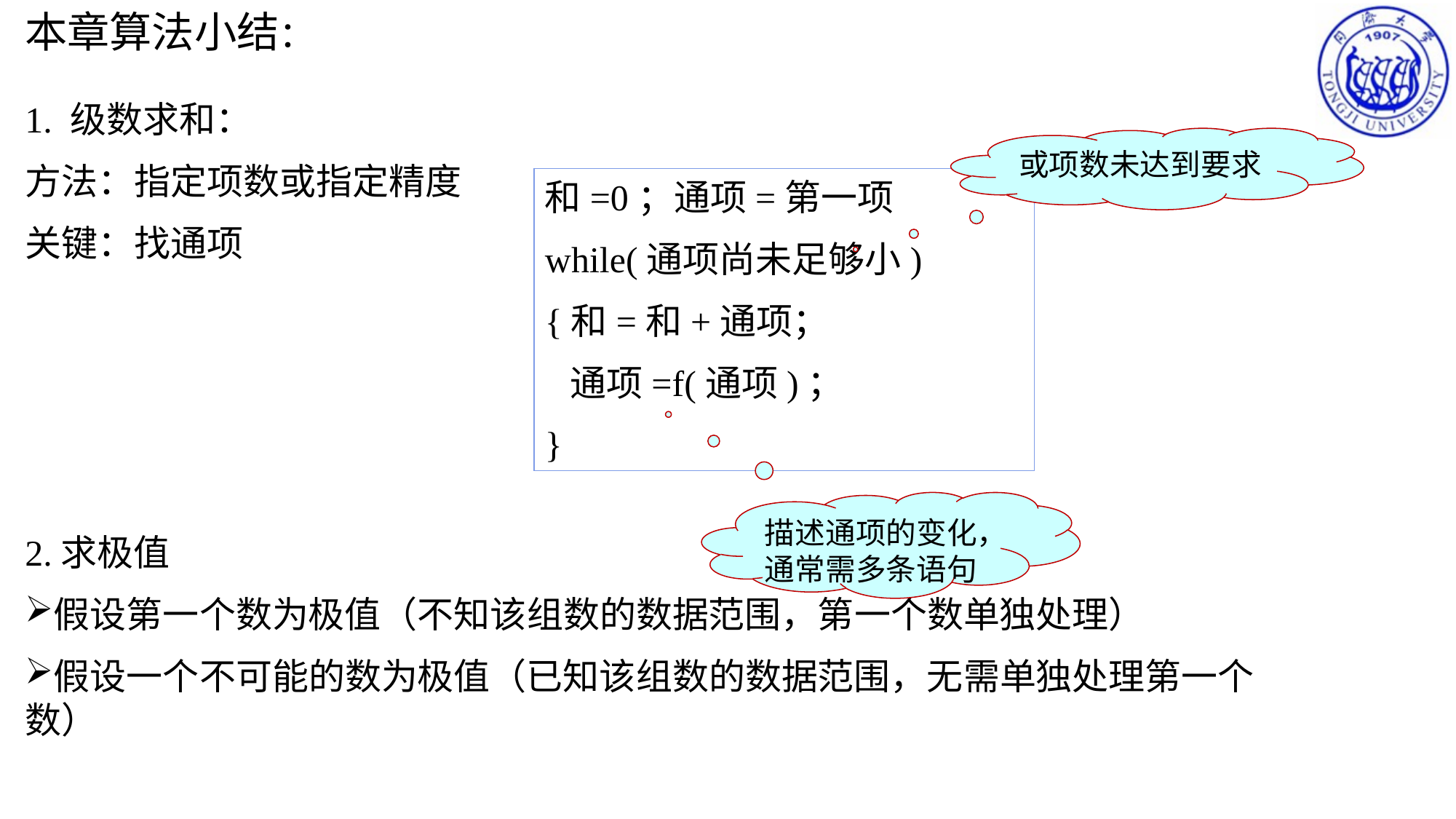

本章算法小结：
1. 级数求和：
方法：指定项数或指定精度
关键：找通项

2.求极值
假设第一个数为极值（不知该组数的数据范围，第一个数单独处理）
假设一个不可能的数为极值（已知该组数的数据范围，无需单独处理第一个数）
或项数未达到要求
和=0；通项=第一项
while(通项尚未足够小)
{和=和+通项；
  通项=f(通项)；
}
描述通项的变化，通常需多条语句